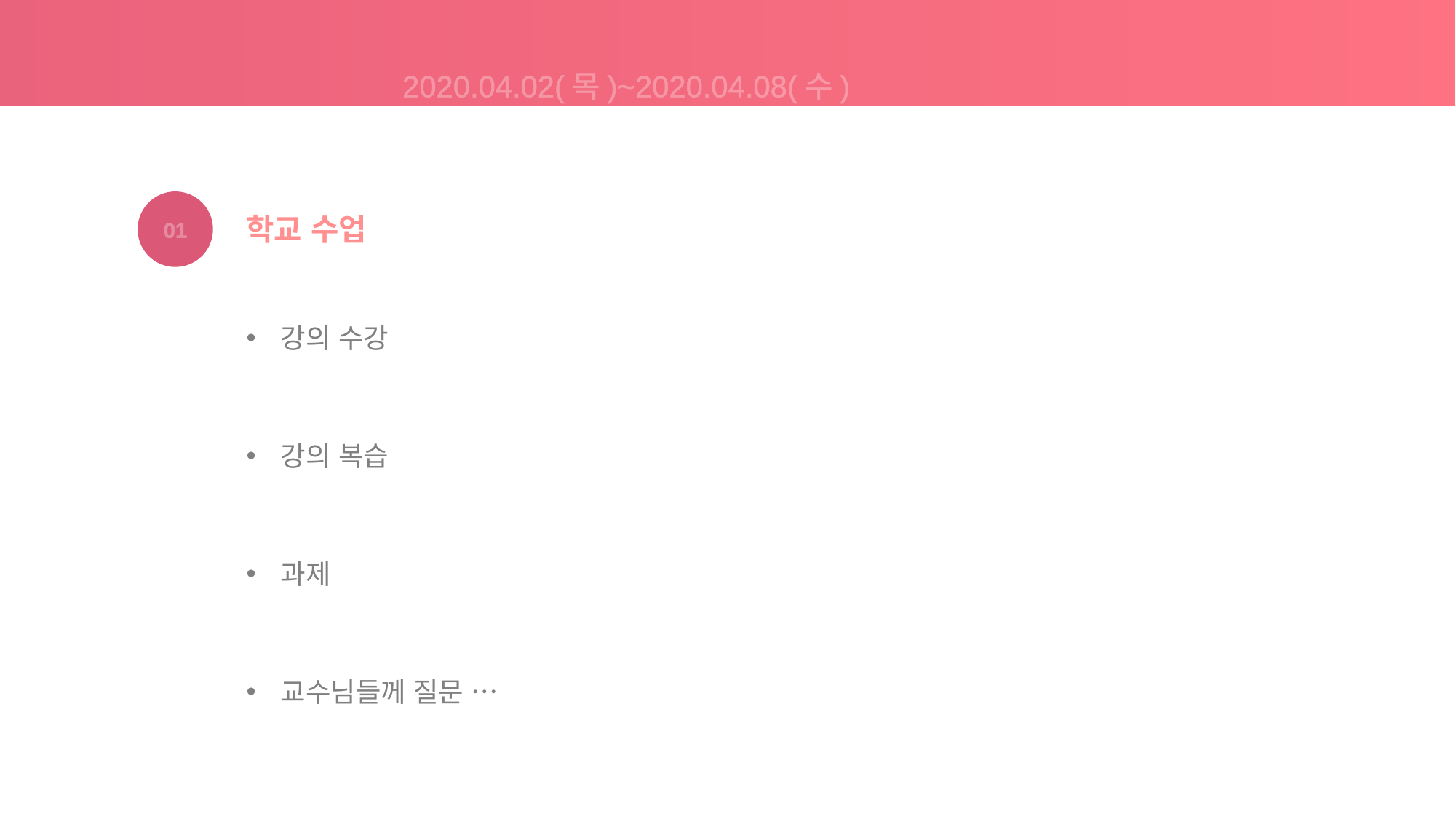

2020.04.02(목)~2020.04.08(수)
01
학교 수업
강의 수강

강의 복습

과제

교수님들께 질문 …